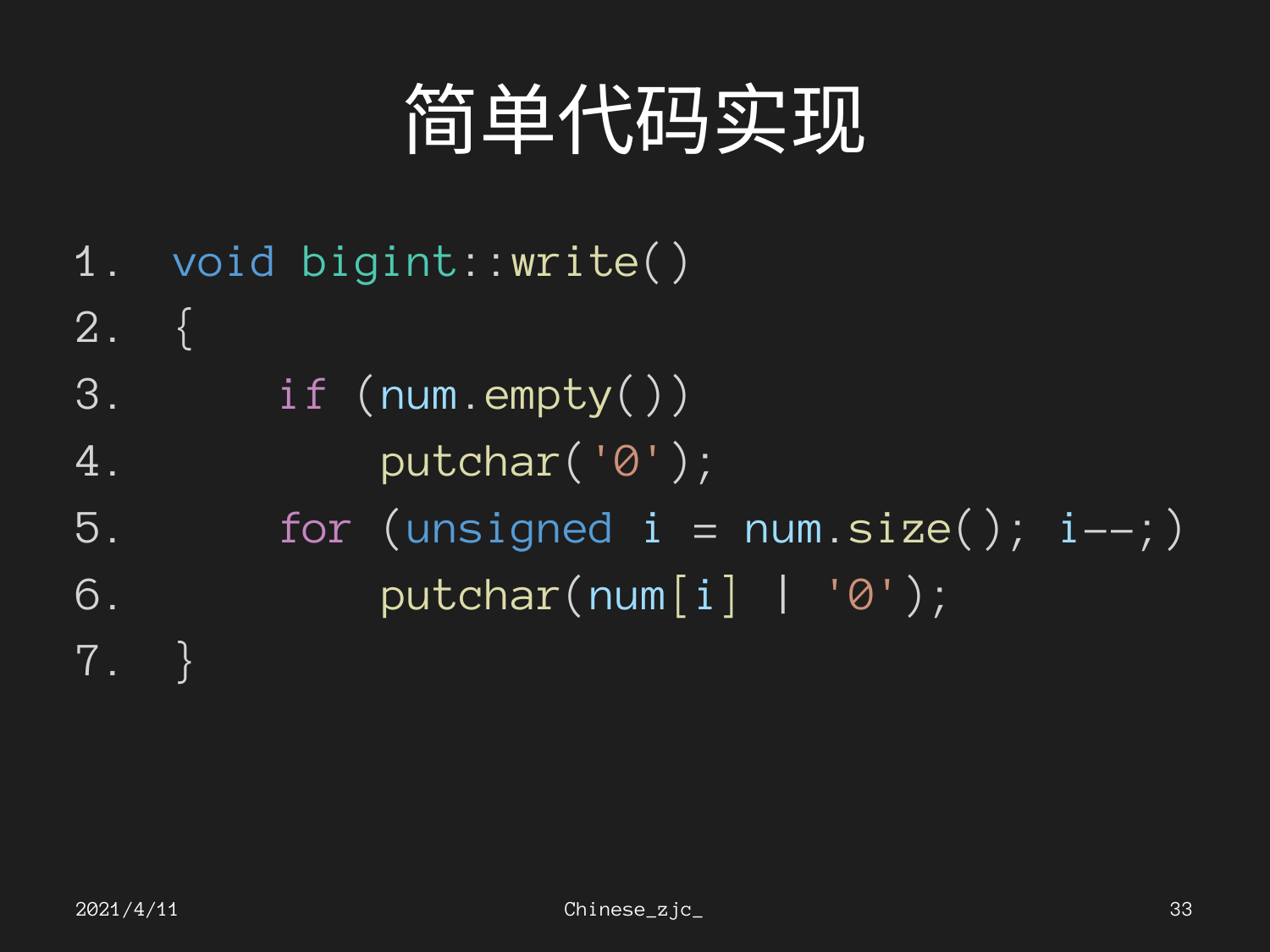

# 简单代码实现
 void bigint::write()
 {
     if (num.empty())
         putchar('0');
     for (unsigned i = num.size(); i--;)
         putchar(num[i] | '0');
 }
2021/4/11
Chinese_zjc_
33